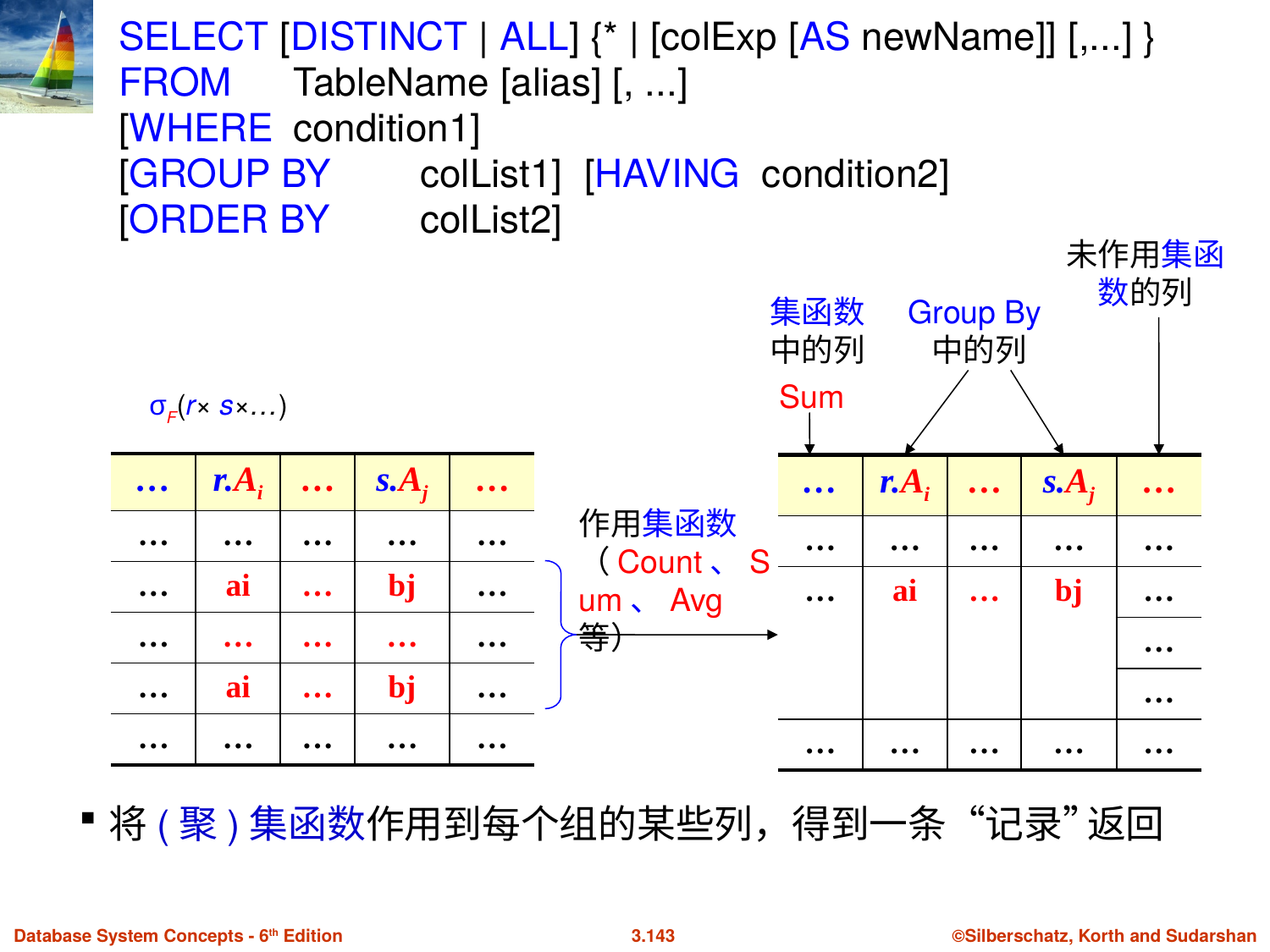

SELECT [DISTINCT | ALL] {* | [colExp [AS newName]] [,...] }
FROM	TableName [alias] [, ...]
[WHERE	condition1]
[GROUP BY	colList1]  [HAVING  condition2]
[ORDER BY	colList2]
未作用集函数的列

集函数中的列
Sum

Group By中的列

σF(r× s×…)
| … | r.Ai | … | s.Aj | … |
| --- | --- | --- | --- | --- |
| … | … | … | … | … |
| … | ai | … | bj | … |
| … | … | … | … | … |
| … | ai | … | bj | … |
| … | … | … | … | … |
| … | r.Ai | … | s.Aj | … |
| --- | --- | --- | --- | --- |
| … | … | … | … | … |
| … | ai | … | bj | … |
|  |  |  |  | … |
|  |  |  |  | … |
| … | … | … | … | … |
作用集函数（Count、Sum、Avg等）

将(聚)集函数作用到每个组的某些列，得到一条“记录”
返回